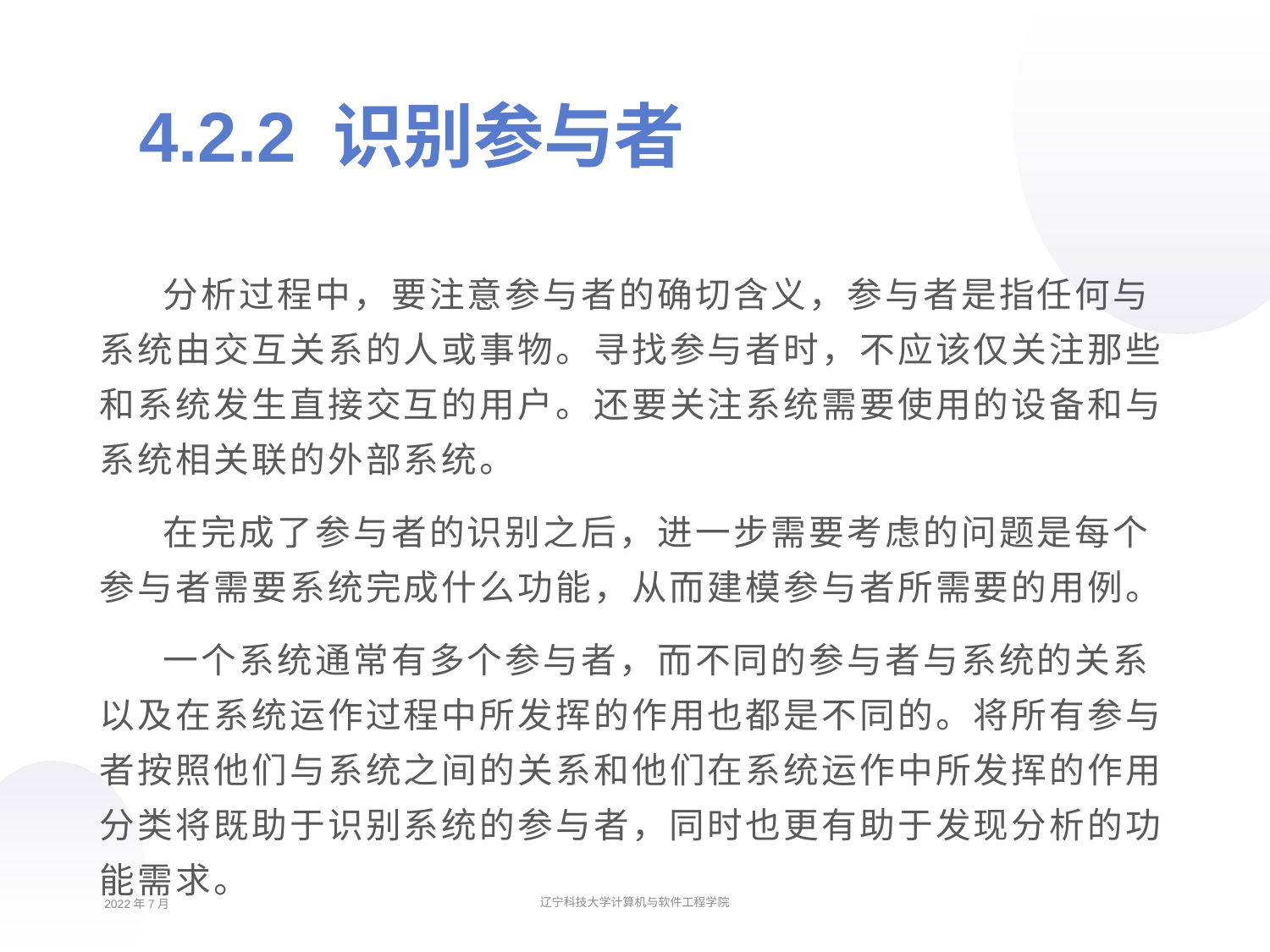

4.2.2 识别参与者
分析过程中，要注意参与者的确切含义，参与者是指任何与系统由交互关系的人或事物。寻找参与者时，不应该仅关注那些和系统发生直接交互的用户。还要关注系统需要使用的设备和与系统相关联的外部系统。
在完成了参与者的识别之后，进一步需要考虑的问题是每个参与者需要系统完成什么功能，从而建模参与者所需要的用例。
一个系统通常有多个参与者，而不同的参与者与系统的关系以及在系统运作过程中所发挥的作用也都是不同的。将所有参与者按照他们与系统之间的关系和他们在系统运作中所发挥的作用分类将既助于识别系统的参与者，同时也更有助于发现分析的功能需求。

2022年7月
辽宁科技大学计算机与软件工程学院
20